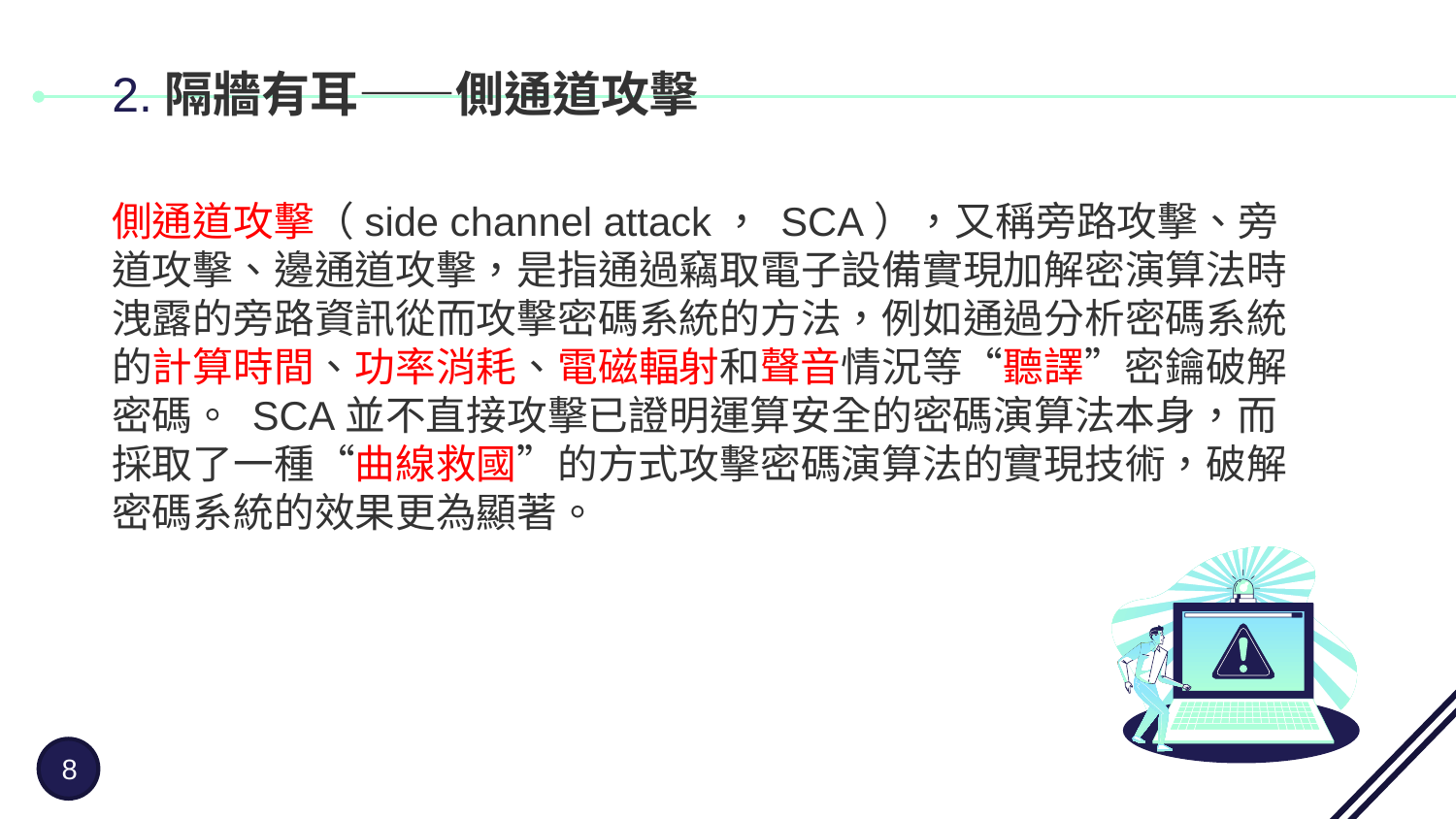

# 2.隔牆有耳——側通道攻擊
側通道攻擊（side channel attack， SCA），又稱旁路攻擊、旁道攻擊、邊通道攻擊，是指通過竊取電子設備實現加解密演算法時洩露的旁路資訊從而攻擊密碼系統的方法，例如通過分析密碼系統的計算時間、功率消耗、電磁輻射和聲音情況等“聽譯”密鑰破解密碼。 SCA並不直接攻擊已證明運算安全的密碼演算法本身，而採取了一種“曲線救國”的方式攻擊密碼演算法的實現技術，破解密碼系統的效果更為顯著。

8